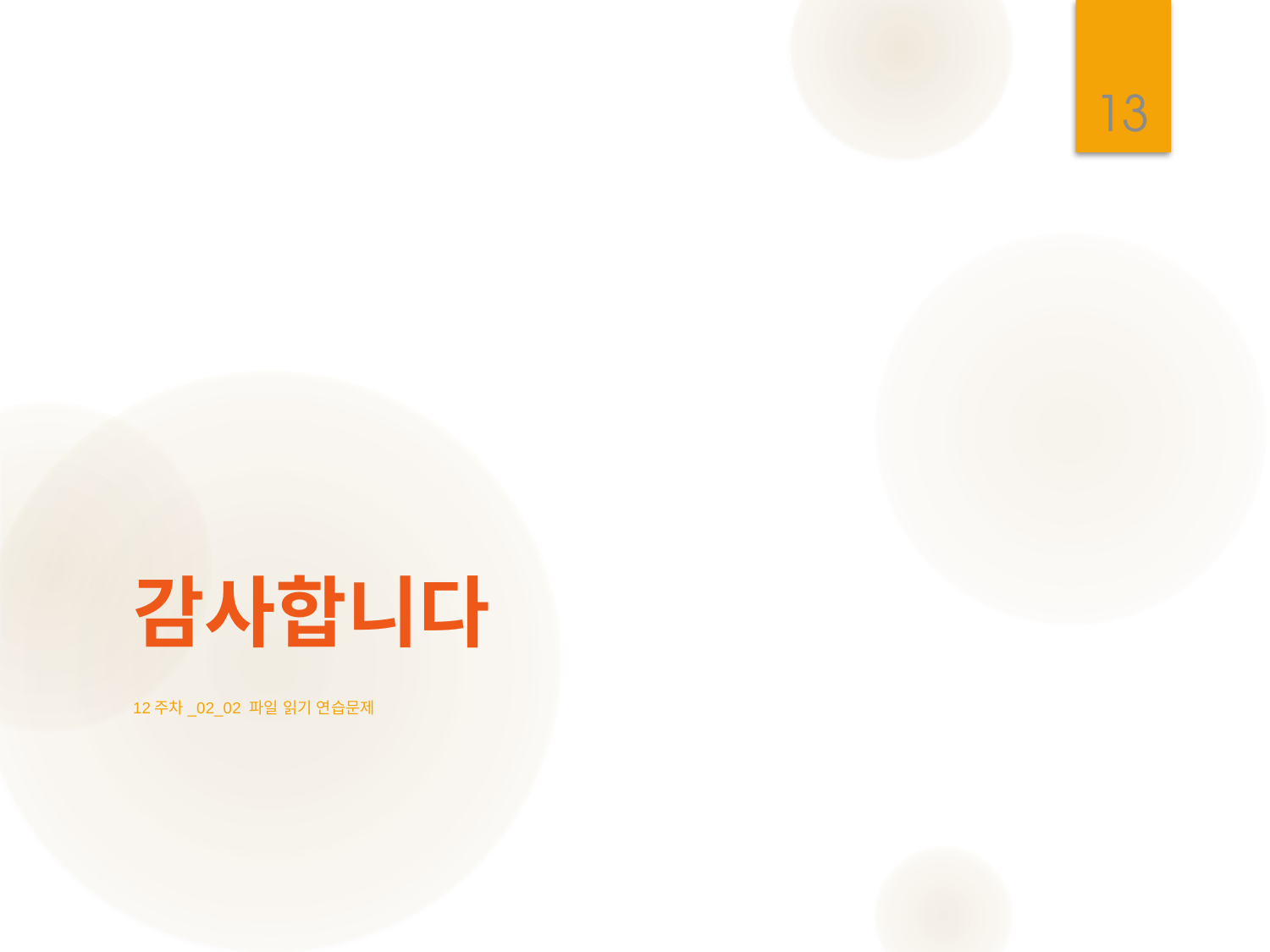

13
# 감사합니다
12주차_02_02 파일 읽기 연습문제